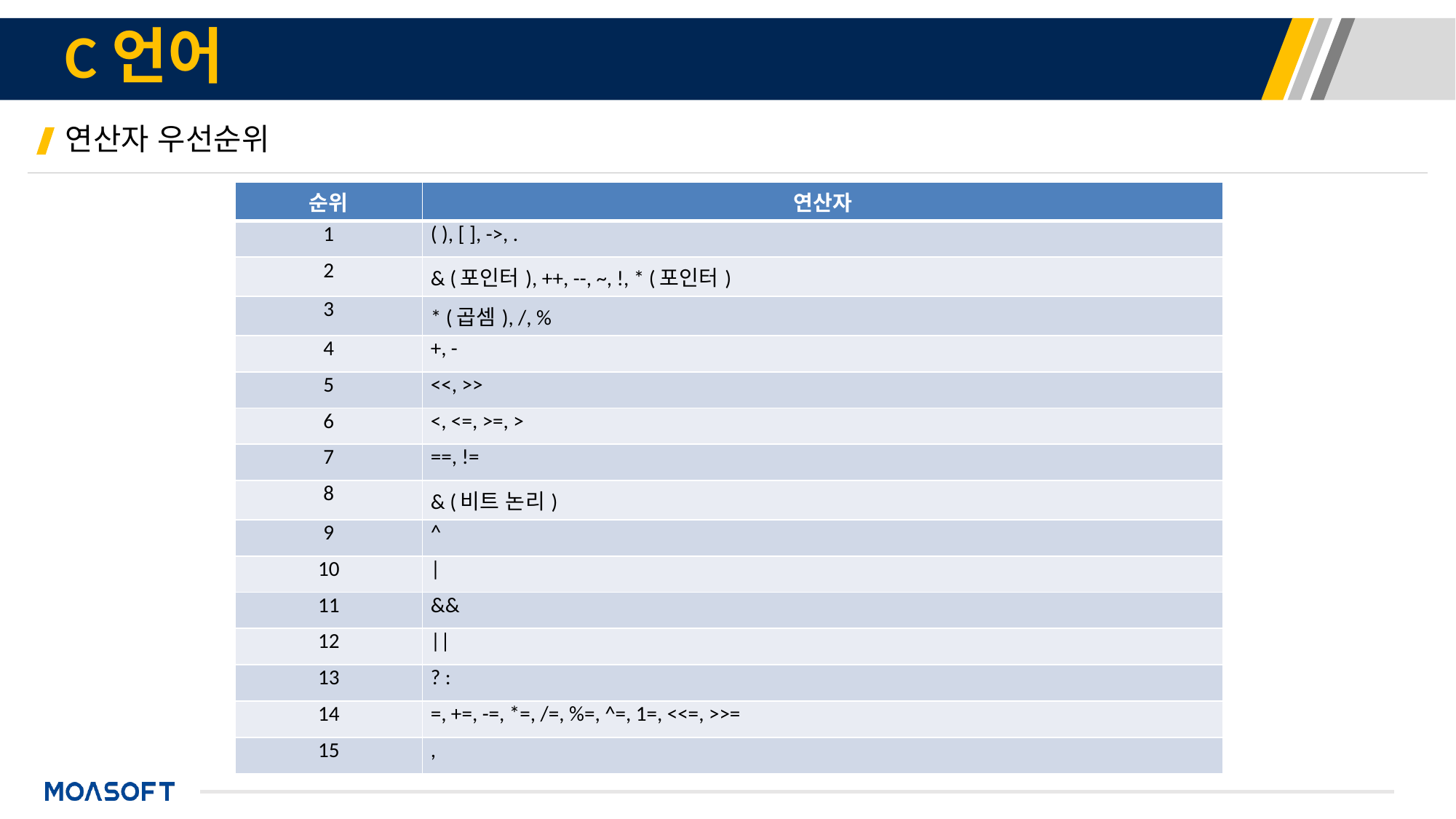

C언어

연산자 우선순위
| 순위 | 연산자 |
| --- | --- |
| 1 | ( ), [ ], ->, . |
| 2 | & (포인터), ++, --, ~, !, \* (포인터) |
| 3 | \* (곱셈), /, % |
| 4 | +, - |
| 5 | <<, >> |
| 6 | <, <=, >=, > |
| 7 | ==, != |
| 8 | & (비트 논리) |
| 9 | ^ |
| 10 | | |
| 11 | && |
| 12 | || |
| 13 | ? : |
| 14 | =, +=, -=, \*=, /=, %=, ^=, 1=, <<=, >>= |
| 15 | , |